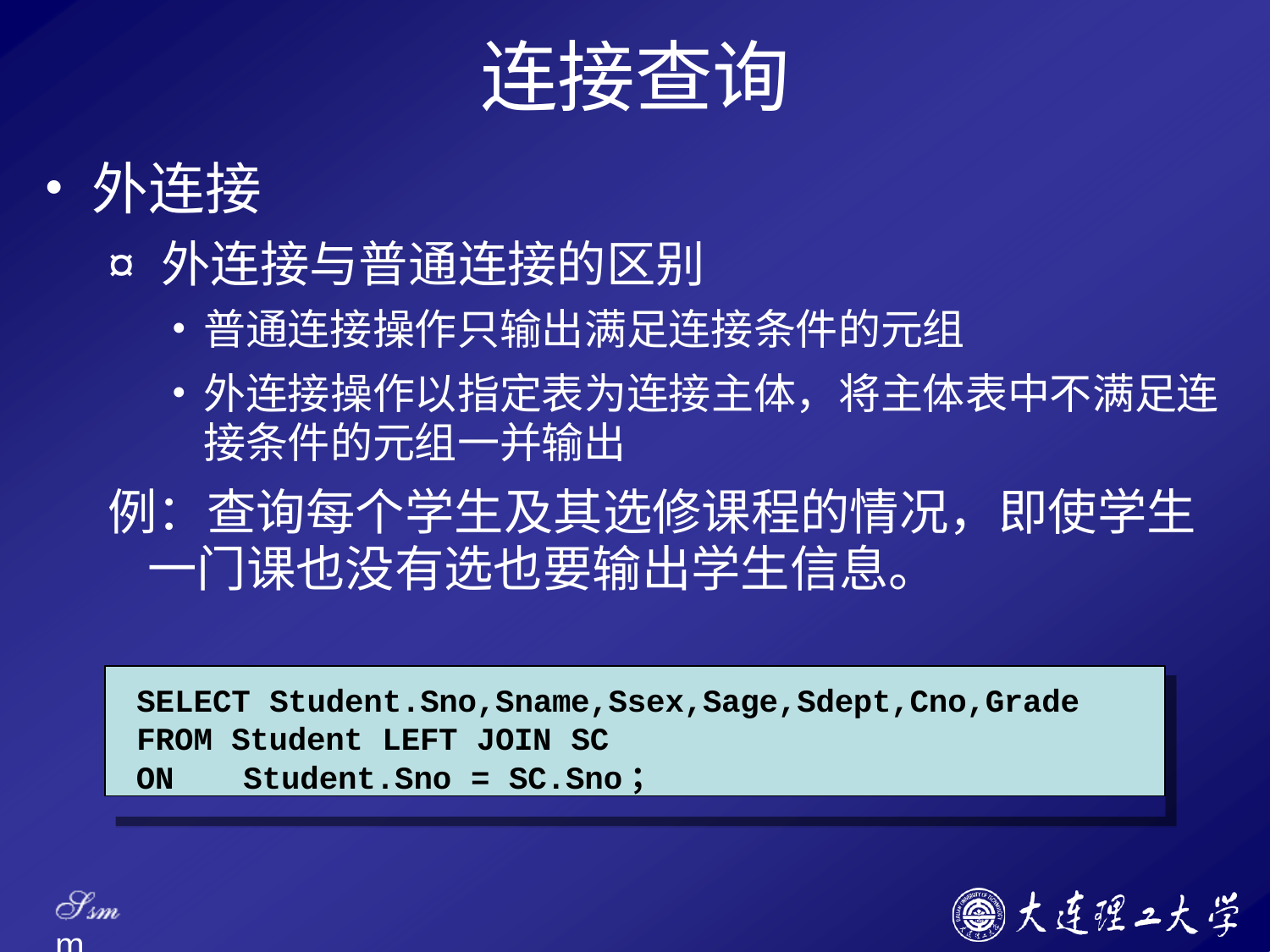

# 连接查询
外连接
¤ 外连接与普通连接的区别
普通连接操作只输出满足连接条件的元组
外连接操作以指定表为连接主体，将主体表中不满足连 接条件的元组一并输出
例：查询每个学生及其选修课程的情况，即使学生 一门课也没有选也要输出学生信息。
SELECT Student.Sno,Sname,Ssex,Sage,Sdept,Cno,Grade
FROM Student LEFT JOIN SC
ON	Student.Sno = SC.Sno；

Ssm